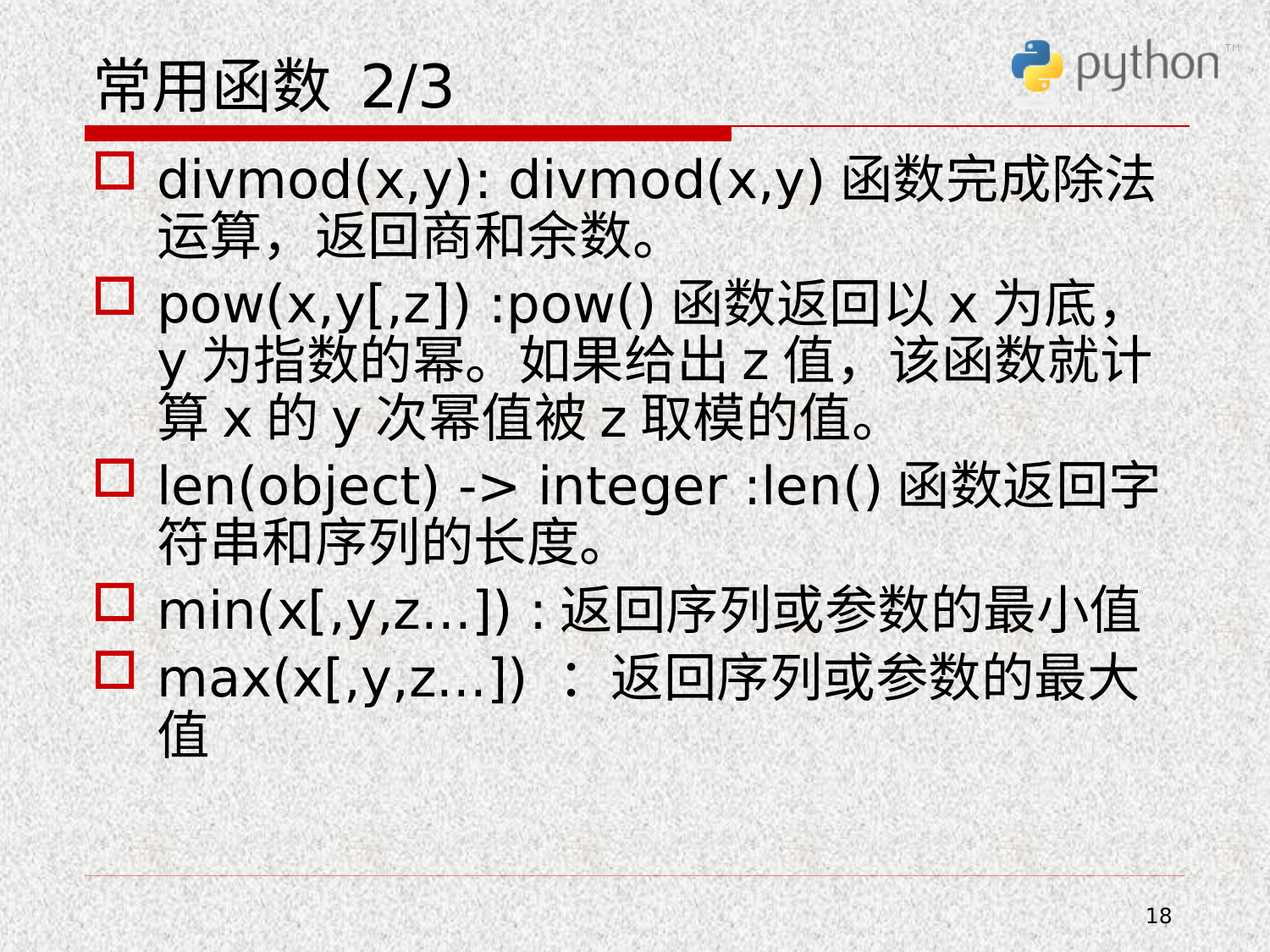

# 常用函数 2/3
divmod(x,y): divmod(x,y)函数完成除法运算，返回商和余数。
pow(x,y[,z]) :pow()函数返回以x为底，y为指数的幂。如果给出z值，该函数就计算x的y次幂值被z取模的值。
len(object) -> integer :len()函数返回字符串和序列的长度。
min(x[,y,z...]) :返回序列或参数的最小值
max(x[,y,z...]) ：返回序列或参数的最大值
18